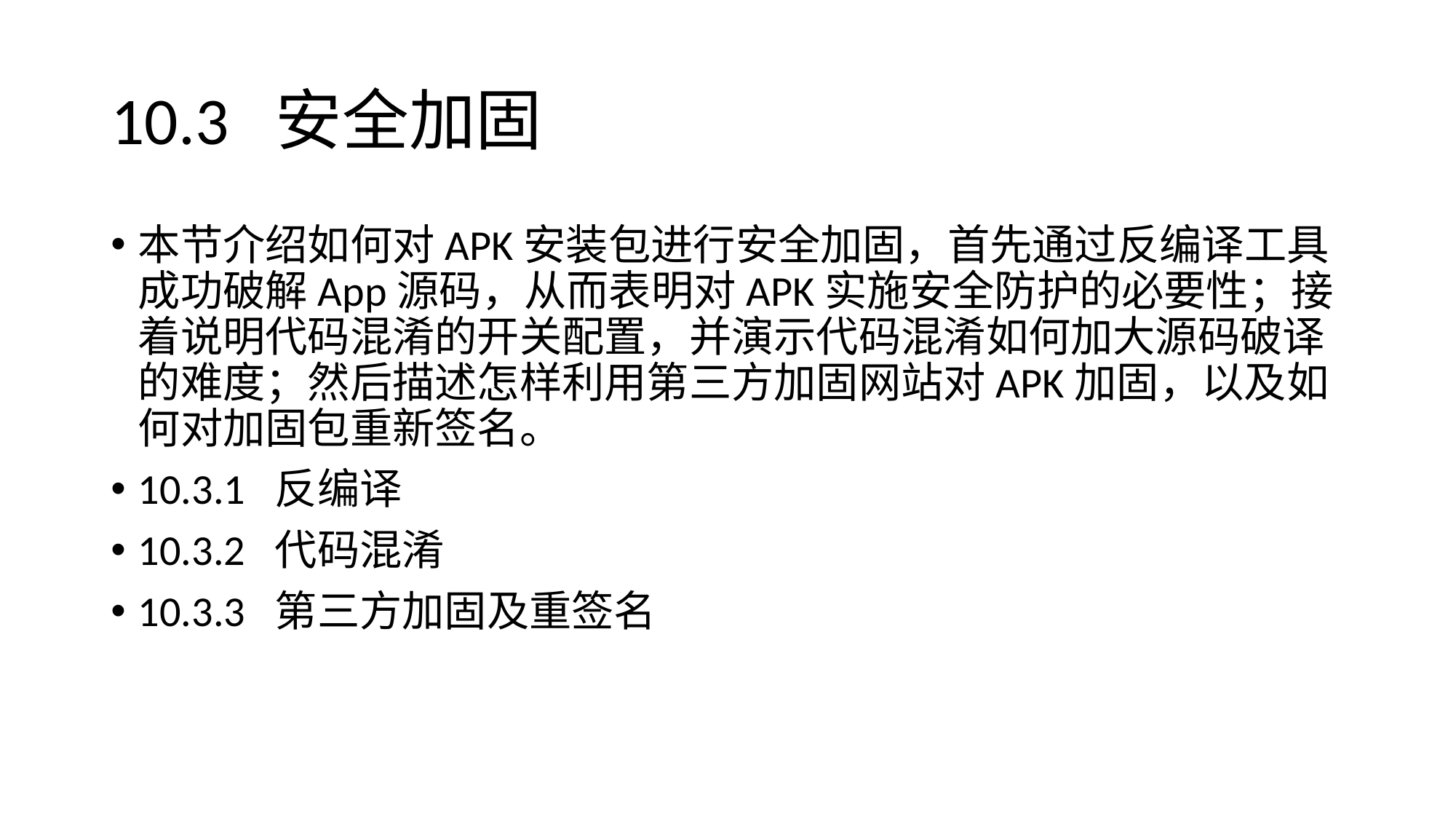

# 10.3  安全加固
本节介绍如何对APK安装包进行安全加固，首先通过反编译工具成功破解App源码，从而表明对APK实施安全防护的必要性；接着说明代码混淆的开关配置，并演示代码混淆如何加大源码破译的难度；然后描述怎样利用第三方加固网站对APK加固，以及如何对加固包重新签名。
10.3.1  反编译
10.3.2  代码混淆
10.3.3  第三方加固及重签名